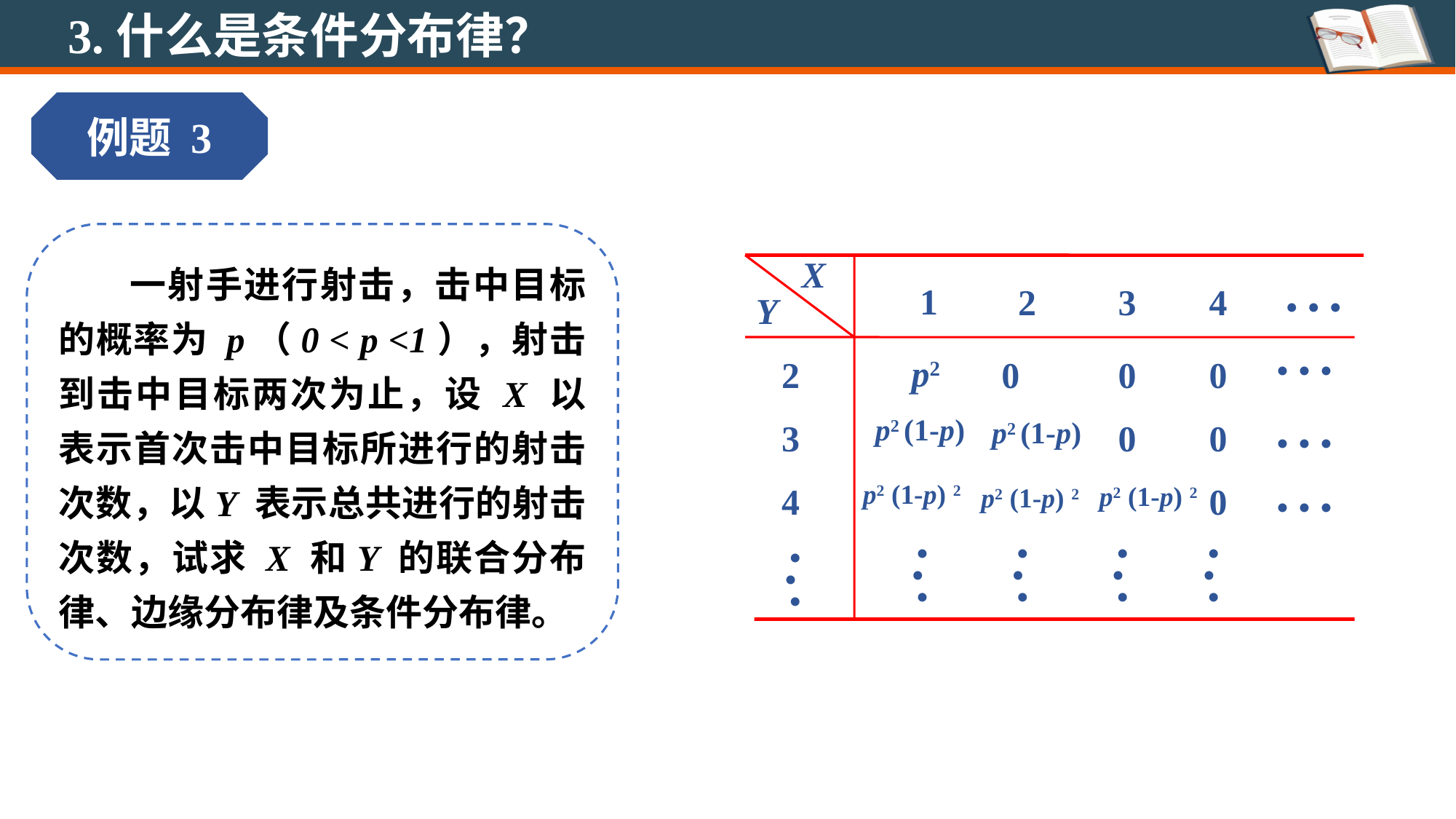

3.什么是条件分布律？
例题 3
      一射手进行射击，击中目标的概率为 p（0 < p <1），射击到击中目标两次为止，设 X 以表示首次击中目标所进行的射击次数，以Y 表示总共进行的射击次数，试求 X 和Y 的联合分布律、边缘分布律及条件分布律。
X

1
2
3
4
Y
• • •

p2
2
0
0
0
• • •
p2 (1-p)
p2 (1-p)
3
0
0
• • •
 p2 (1-p) 2
4
0
 p2 (1-p) 2
 p2 (1-p) 2
• • •
•
•
•
•
•
•
•
•
•
•
•
•
•
•
•